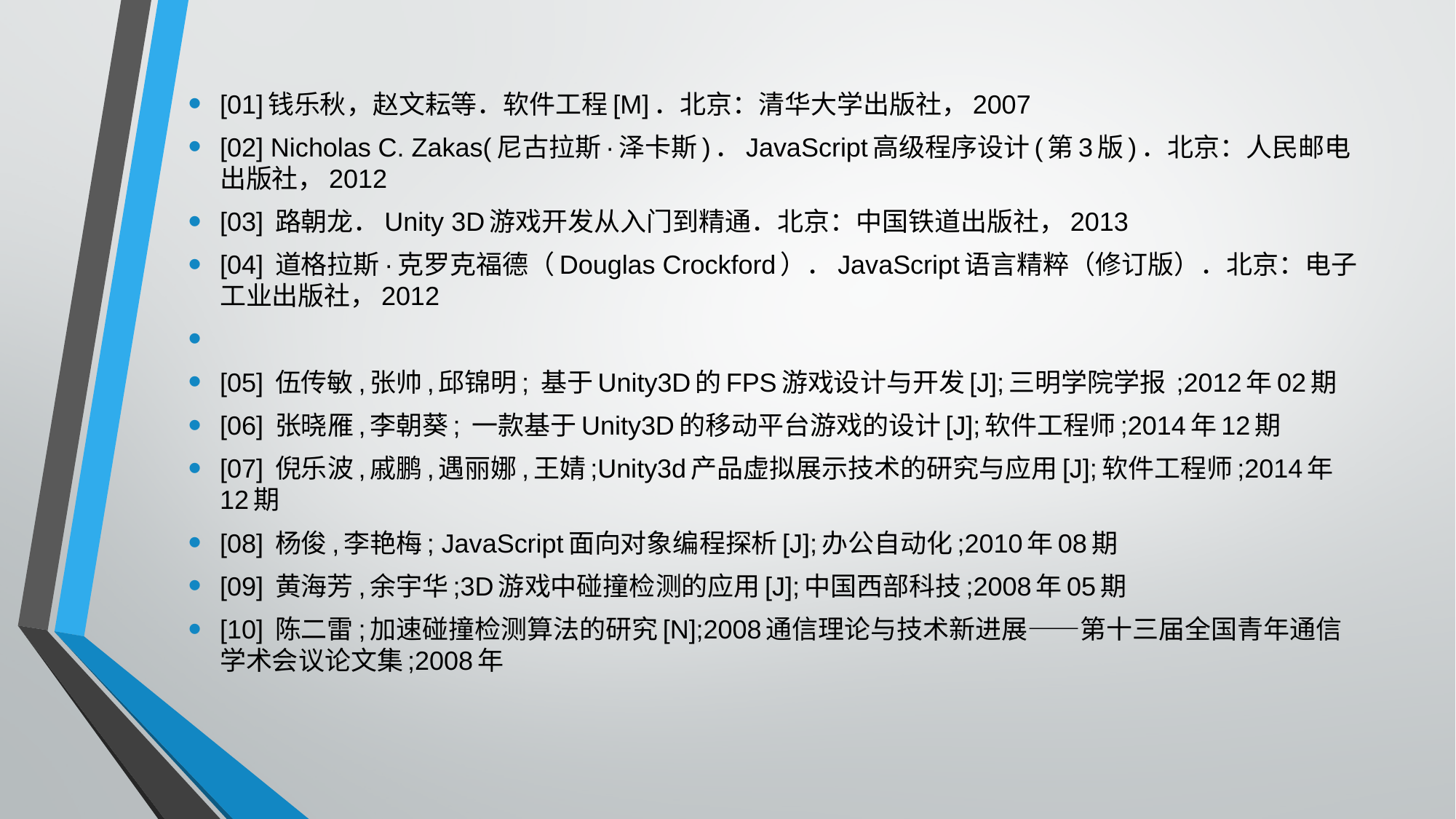

#
[01]钱乐秋，赵文耘等．软件工程[M]．北京：清华大学出版社，2007
[02] Nicholas C. Zakas(尼古拉斯·泽卡斯)．JavaScript高级程序设计(第3版)．北京：人民邮电出版社，2012
[03] 路朝龙．Unity 3D游戏开发从入门到精通．北京：中国铁道出版社，2013
[04] 道格拉斯·克罗克福德（Douglas Crockford）．JavaScript语言精粹（修订版）．北京：电子工业出版社，2012

[05] 伍传敏,张帅,邱锦明; 基于Unity3D的FPS游戏设计与开发[J];三明学院学报 ;2012年02期
[06] 张晓雁,李朝葵; 一款基于Unity3D的移动平台游戏的设计[J];软件工程师;2014年12期
[07] 倪乐波,戚鹏,遇丽娜,王婧;Unity3d产品虚拟展示技术的研究与应用[J];软件工程师;2014年12期
[08] 杨俊,李艳梅; JavaScript面向对象编程探析[J];办公自动化;2010年08期
[09] 黄海芳,余宇华;3D游戏中碰撞检测的应用[J];中国西部科技;2008年05期
[10] 陈二雷;加速碰撞检测算法的研究[N];2008通信理论与技术新进展——第十三届全国青年通信学术会议论文集;2008年